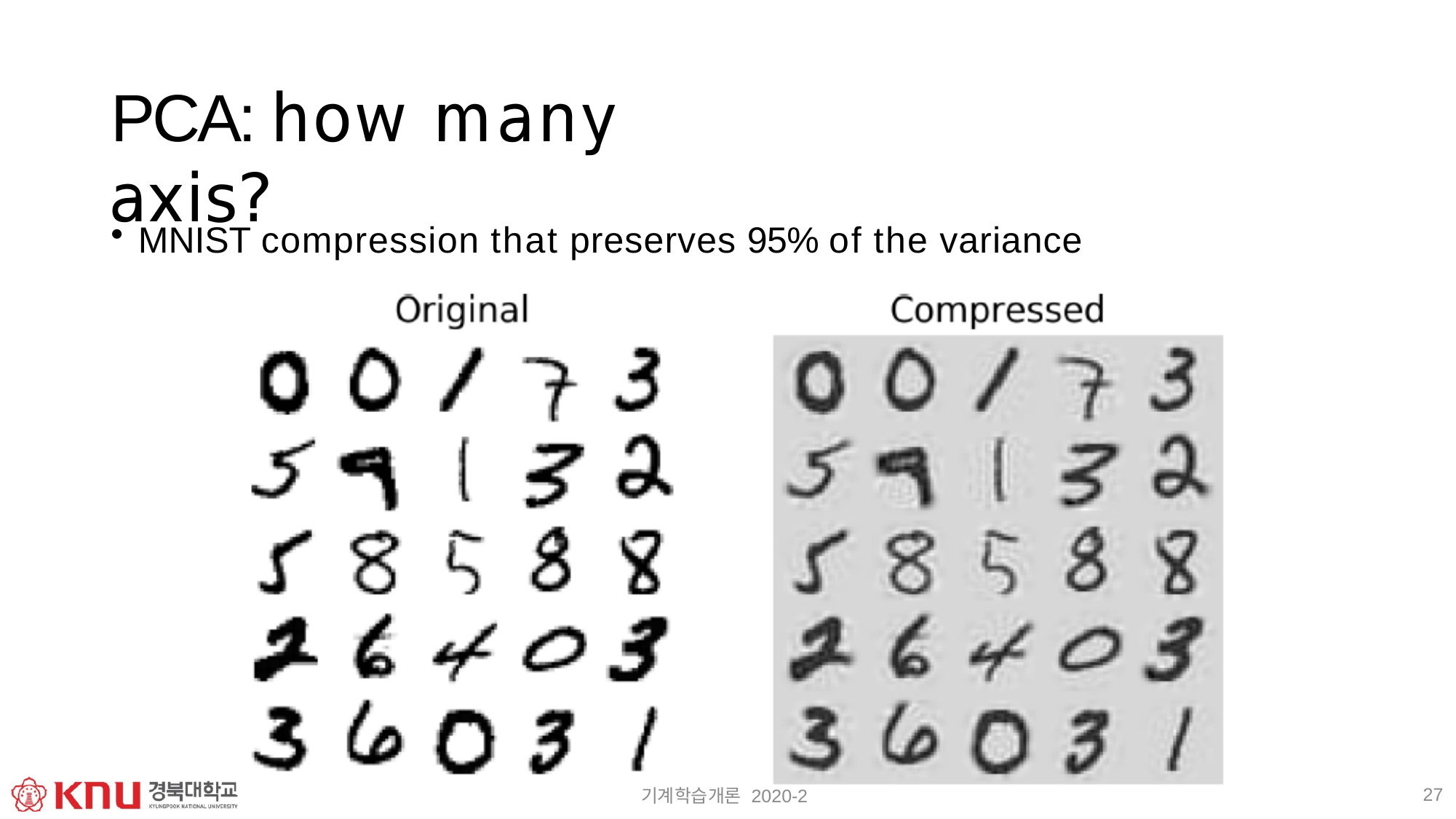

# PCA: how many axis?
MNIST compression that preserves 95% of the variance

27
기계학습개론 2020-2